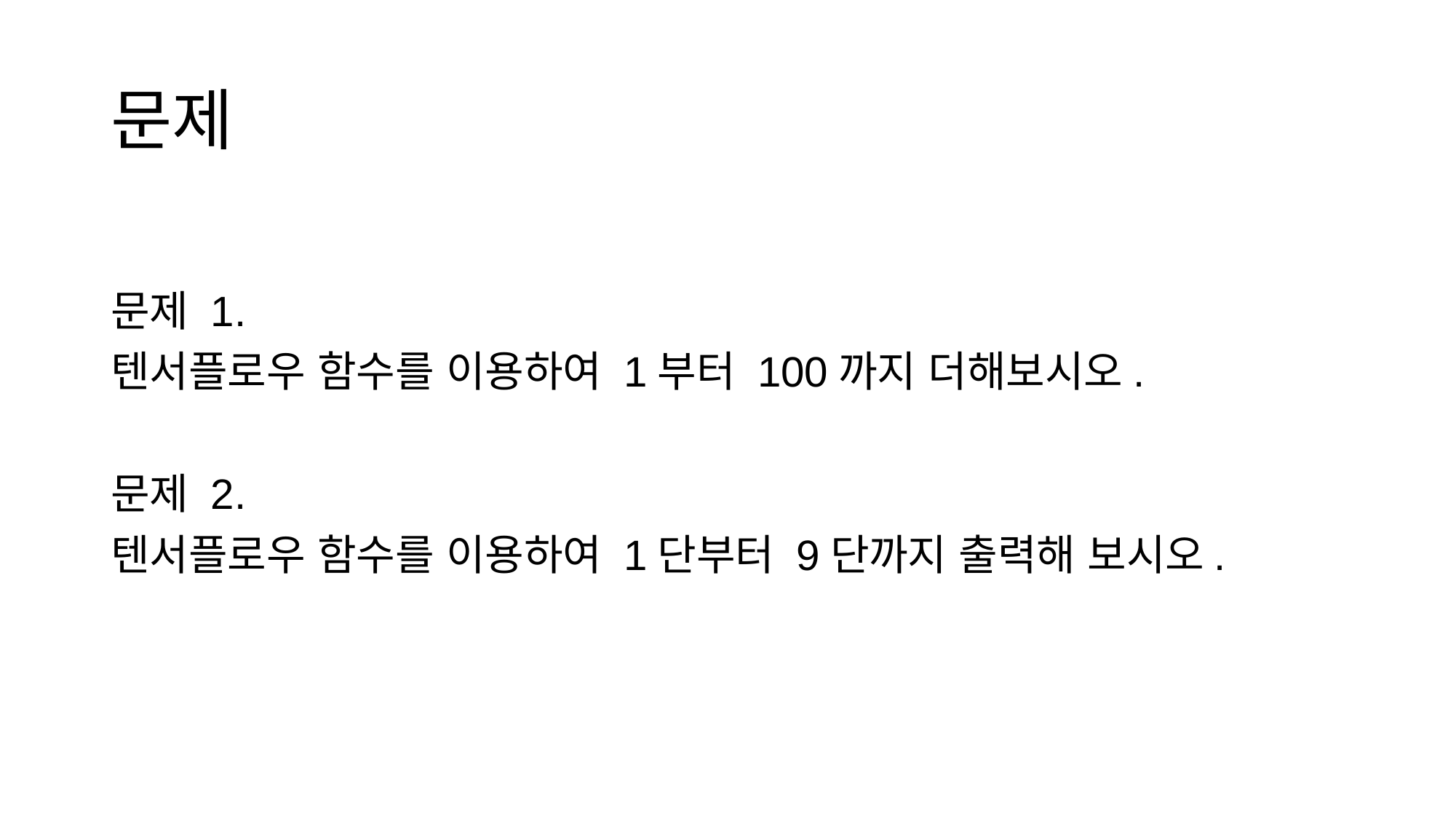

# 문제

문제 1.
텐서플로우 함수를 이용하여 1부터 100까지 더해보시오.

문제 2.
텐서플로우 함수를 이용하여 1단부터 9단까지 출력해 보시오.